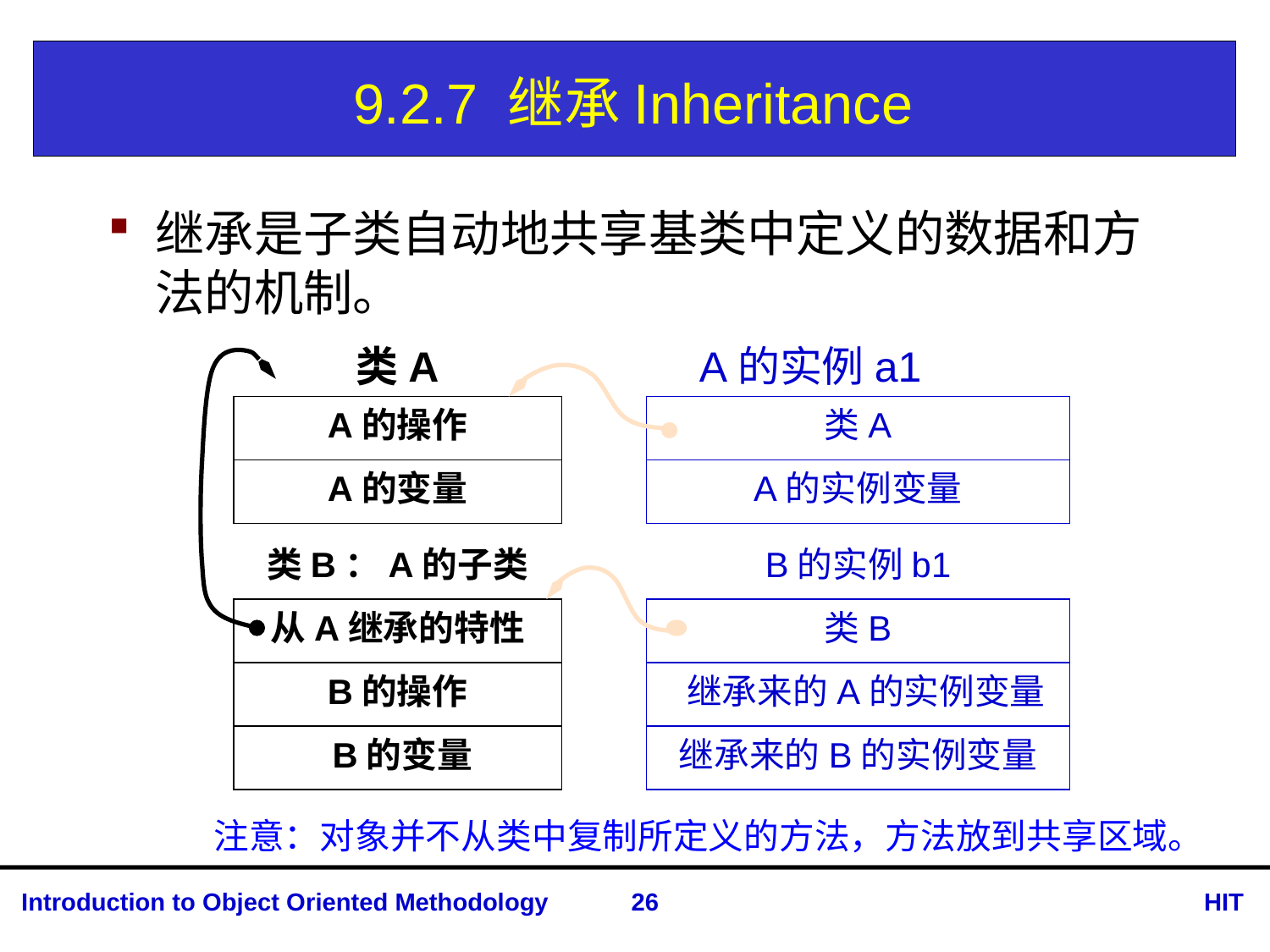

# 9.2.7 继承Inheritance
继承是子类自动地共享基类中定义的数据和方法的机制。
类A
A的操作
A的变量
A的实例a1

类A

A的实例变量
类B：A的子类
从A继承的特性

B的操作
 B的变量
B的实例b1
类B

 继承来的A的实例变量
继承来的B的实例变量

注意：对象并不从类中复制所定义的方法，方法放到共享区域。